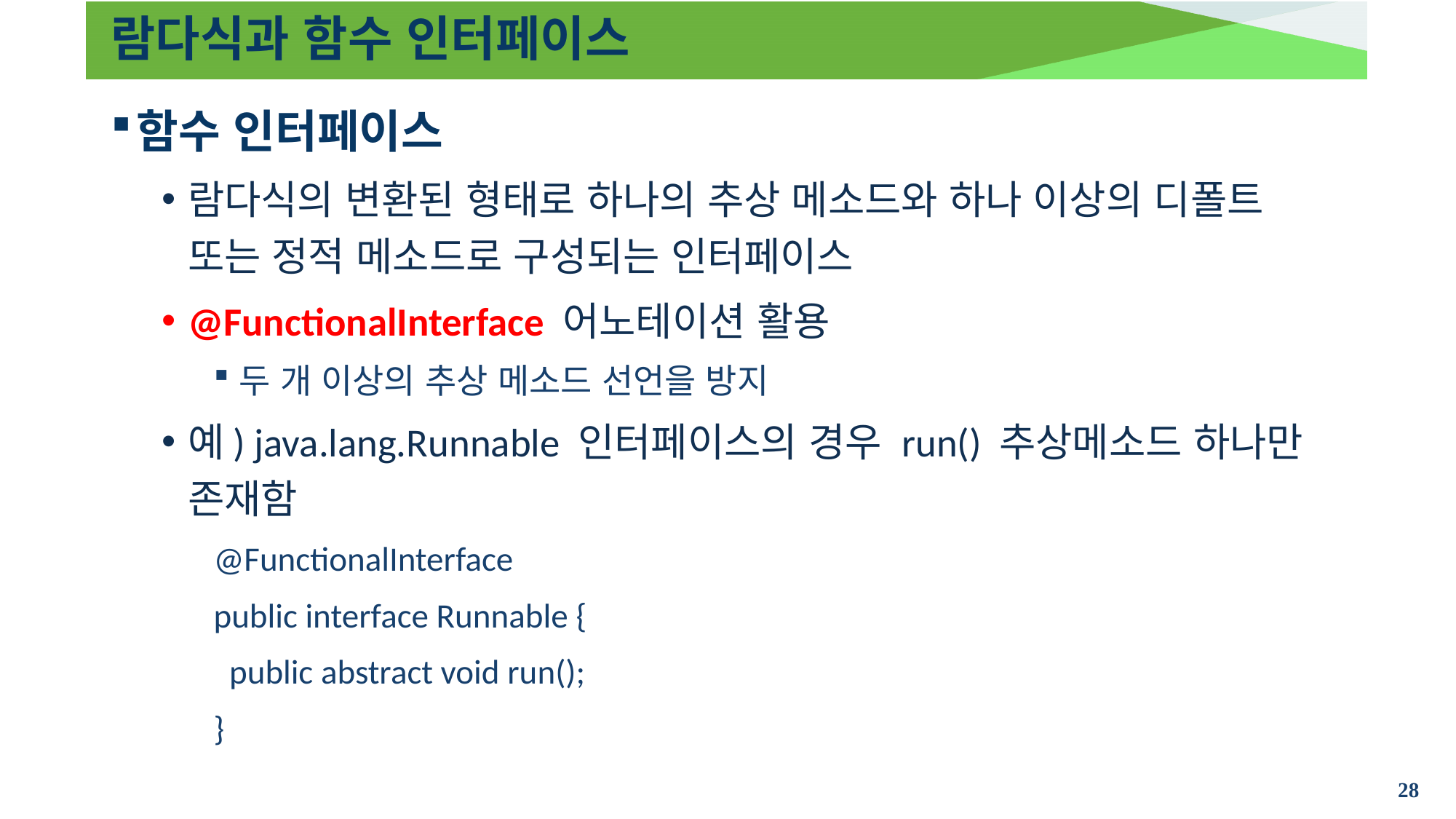

# 람다식과 함수 인터페이스
함수 인터페이스
람다식의 변환된 형태로 하나의 추상 메소드와 하나 이상의 디폴트 또는 정적 메소드로 구성되는 인터페이스
@FunctionalInterface 어노테이션 활용
두 개 이상의 추상 메소드 선언을 방지
예) java.lang.Runnable 인터페이스의 경우 run() 추상메소드 하나만 존재함
@FunctionalInterface
public interface Runnable {
  public abstract void run();
}

28